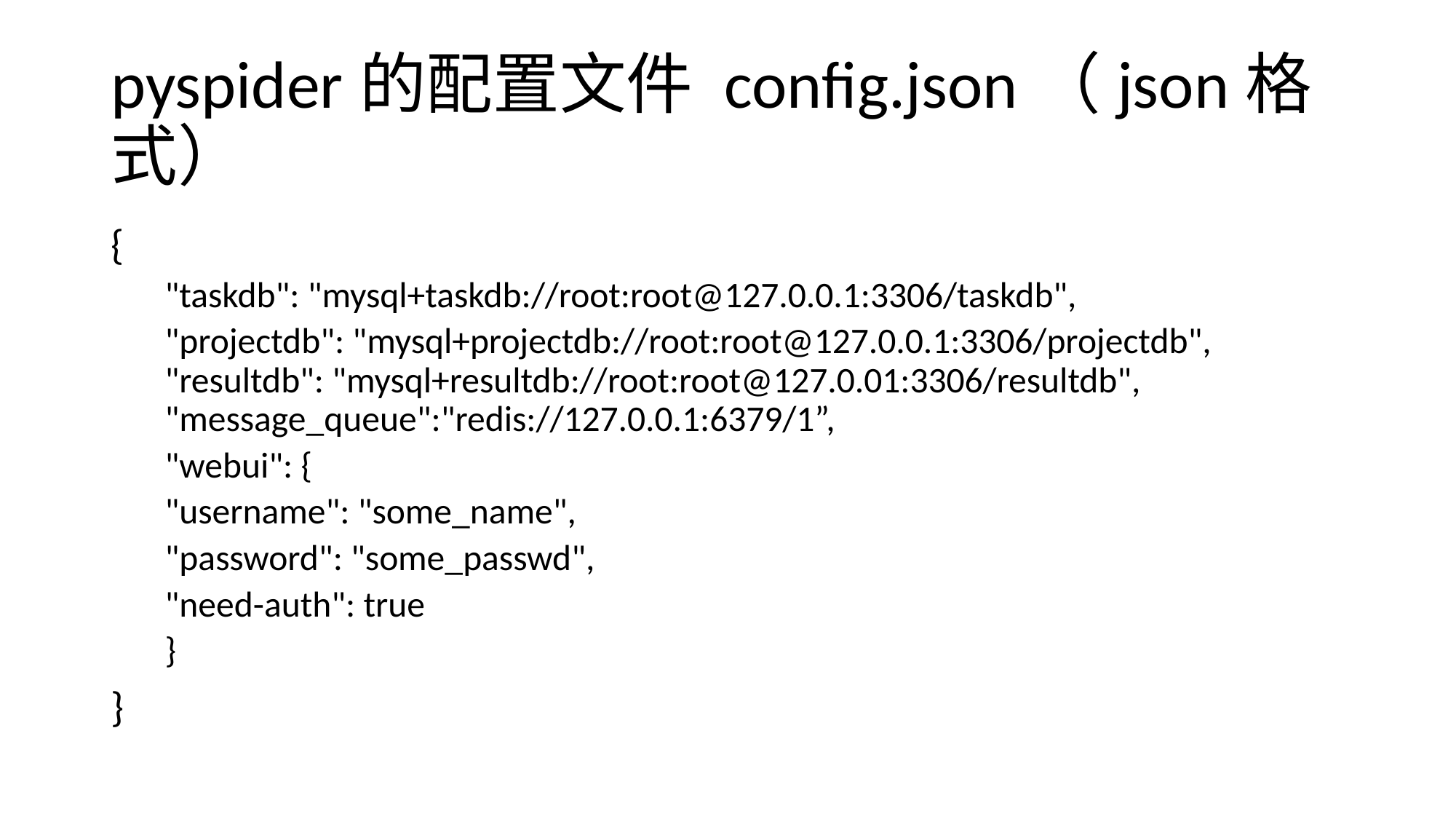

# pyspider的配置文件 config.json（json格式）
{
"taskdb": "mysql+taskdb://root:root@127.0.0.1:3306/taskdb",
"projectdb": "mysql+projectdb://root:root@127.0.0.1:3306/projectdb",    "resultdb": "mysql+resultdb://root:root@127.0.01:3306/resultdb",    "message_queue":"redis://127.0.0.1:6379/1”,
"webui": {
	"username": "some_name",
	"password": "some_passwd",
	"need-auth": true
}
}